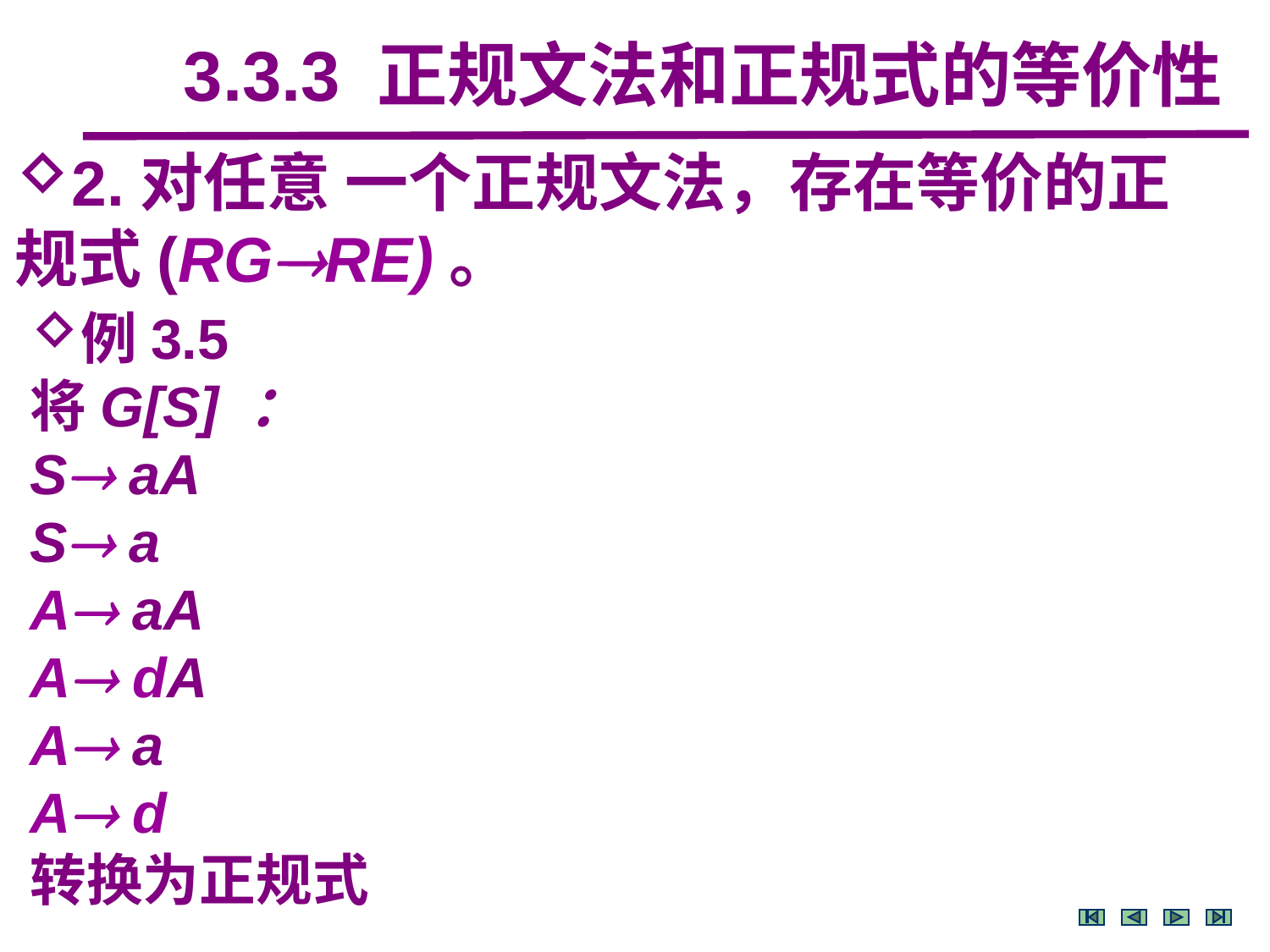

3.3.3 正规文法和正规式的等价性
2.对任意 一个正规文法，存在等价的正规式(RG→RE)。
例3.5
将G[S] ：
S→ aA
S→ a
A→ aA
A→ dA
A→ a
A→ d
转换为正规式